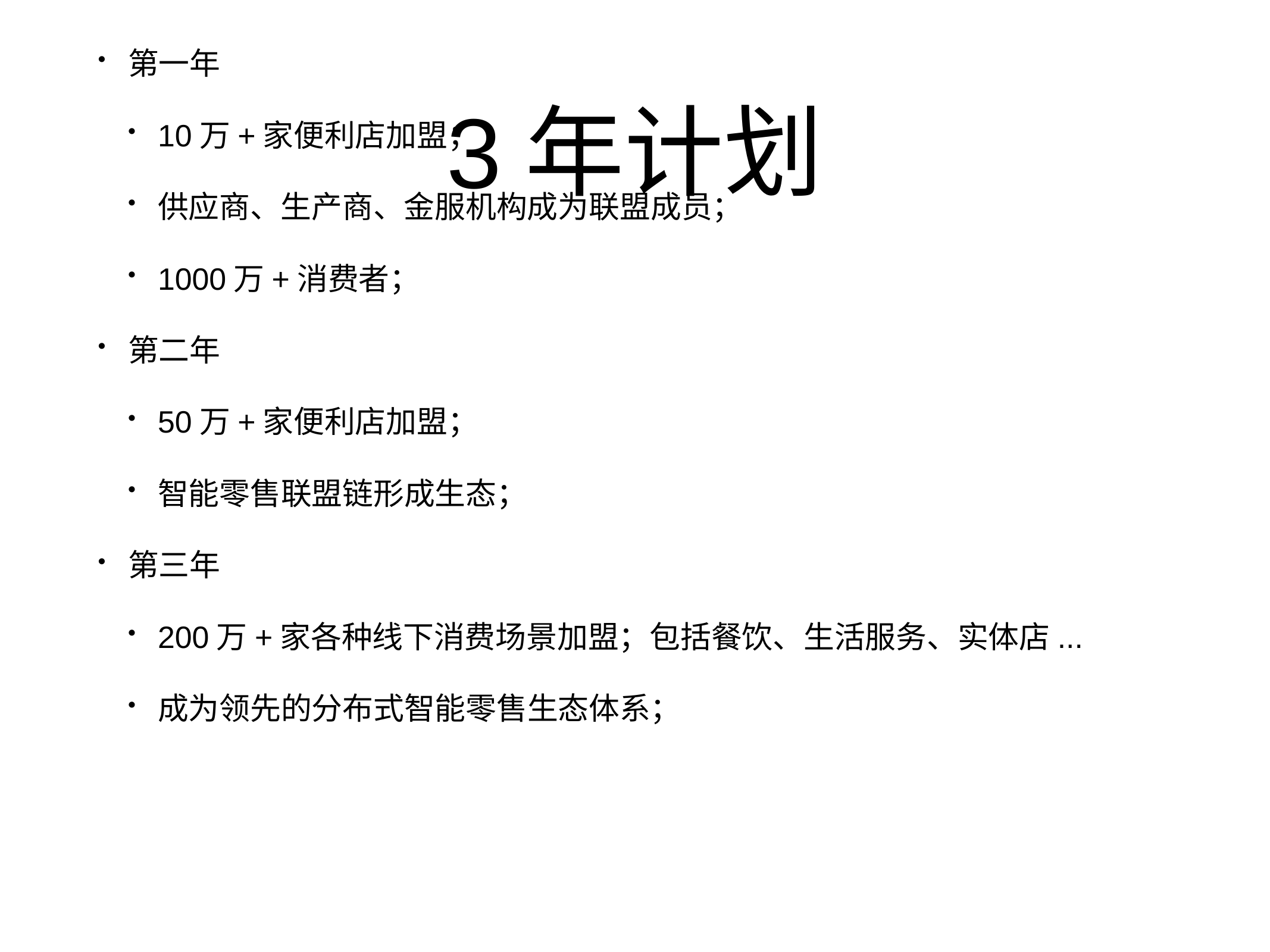

第一年
10万+家便利店加盟；
供应商、生产商、金服机构成为联盟成员；
1000万+消费者；
第二年
50万+家便利店加盟；
智能零售联盟链形成生态；
第三年
200万+家各种线下消费场景加盟；包括餐饮、生活服务、实体店...
成为领先的分布式智能零售生态体系；
# 3年计划